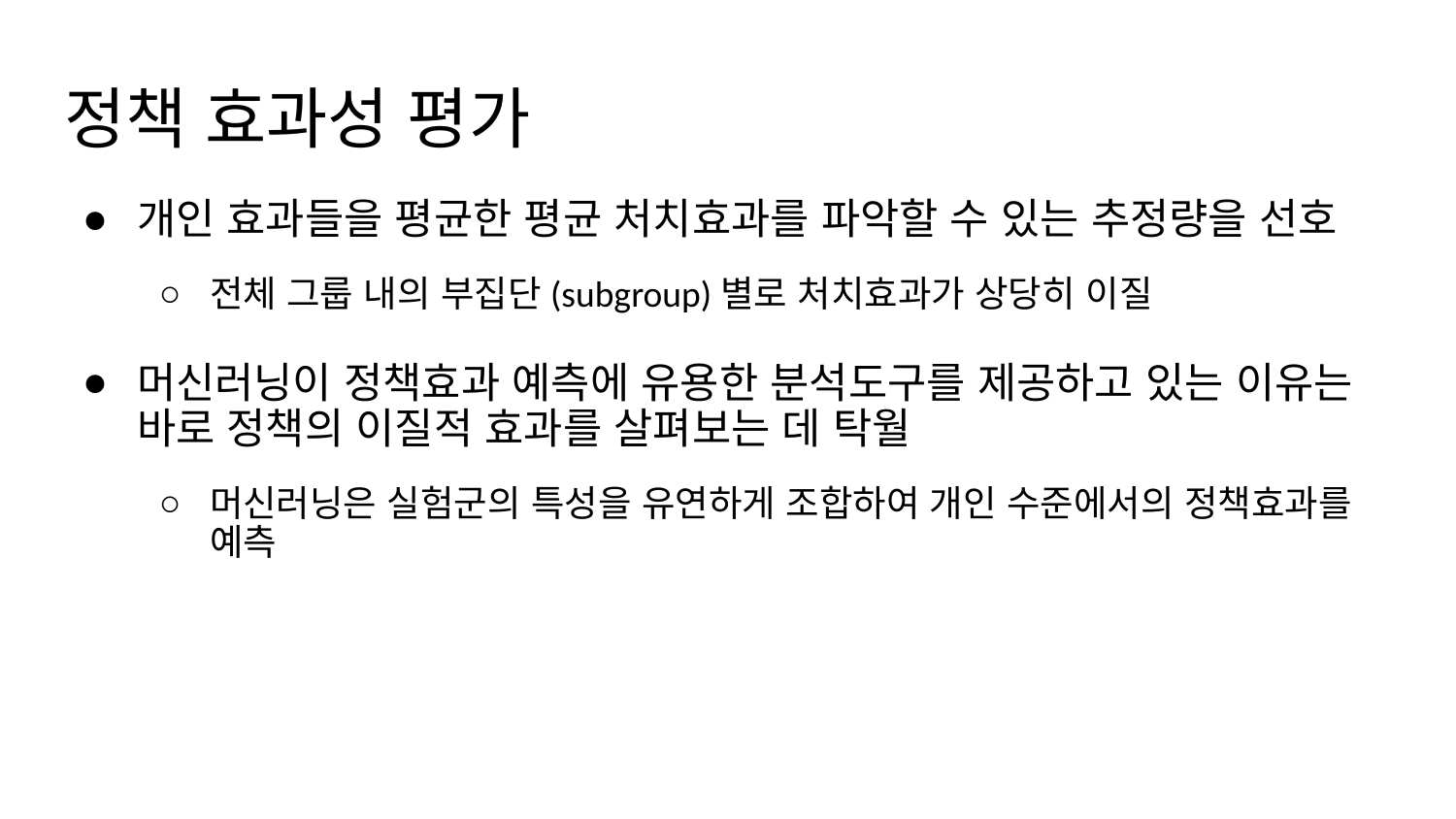

# 정책 효과성 평가
개인 효과들을 평균한 평균 처치효과를 파악할 수 있는 추정량을 선호
전체 그룹 내의 부집단(subgroup)별로 처치효과가 상당히 이질

머신러닝이 정책효과 예측에 유용한 분석도구를 제공하고 있는 이유는 바로 정책의 이질적 효과를 살펴보는 데 탁월
머신러닝은 실험군의 특성을 유연하게 조합하여 개인 수준에서의 정책효과를 예측